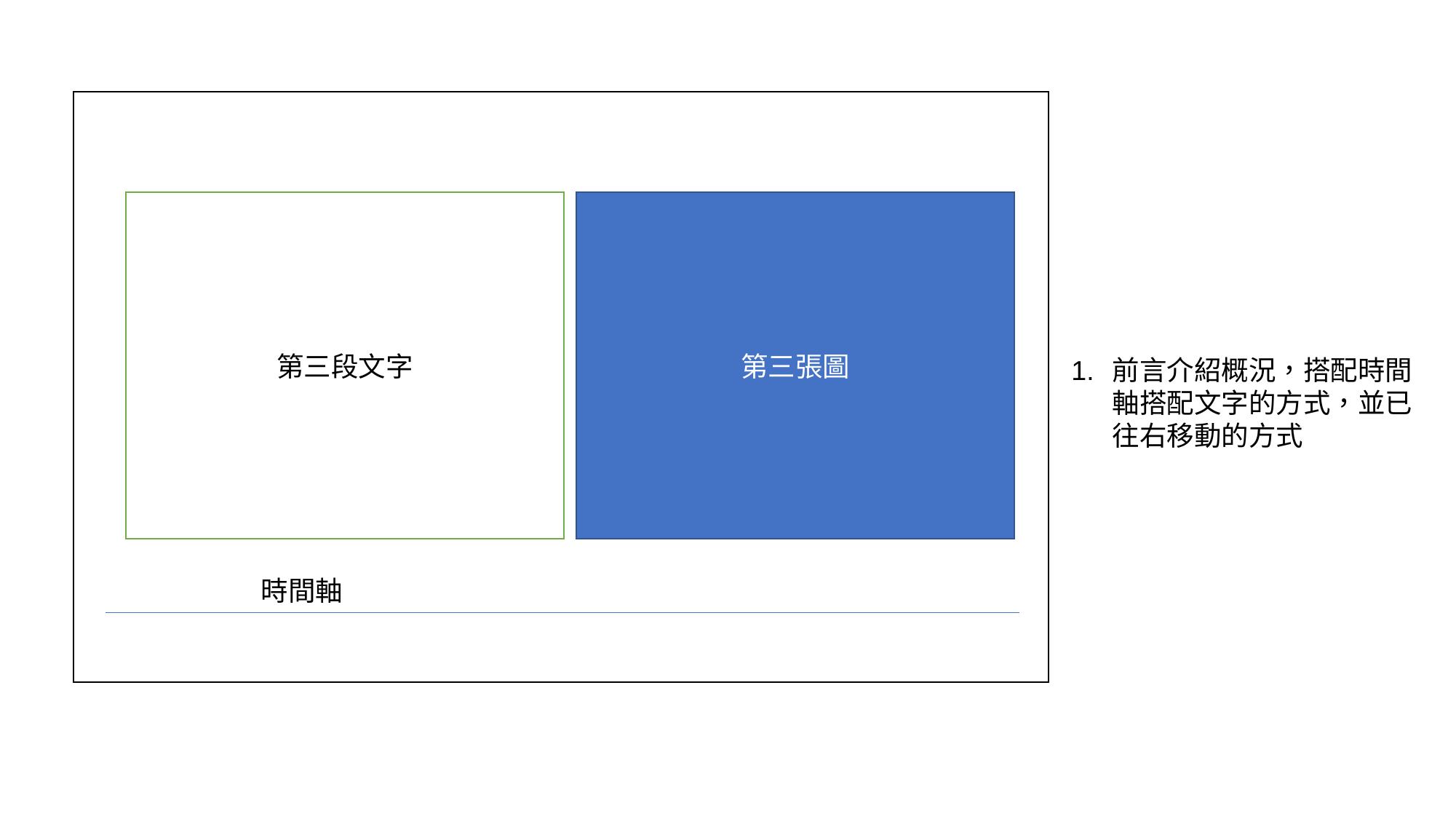

第三張圖
第三段文字
前言介紹概況，搭配時間軸搭配文字的方式，並已往右移動的方式
時間軸